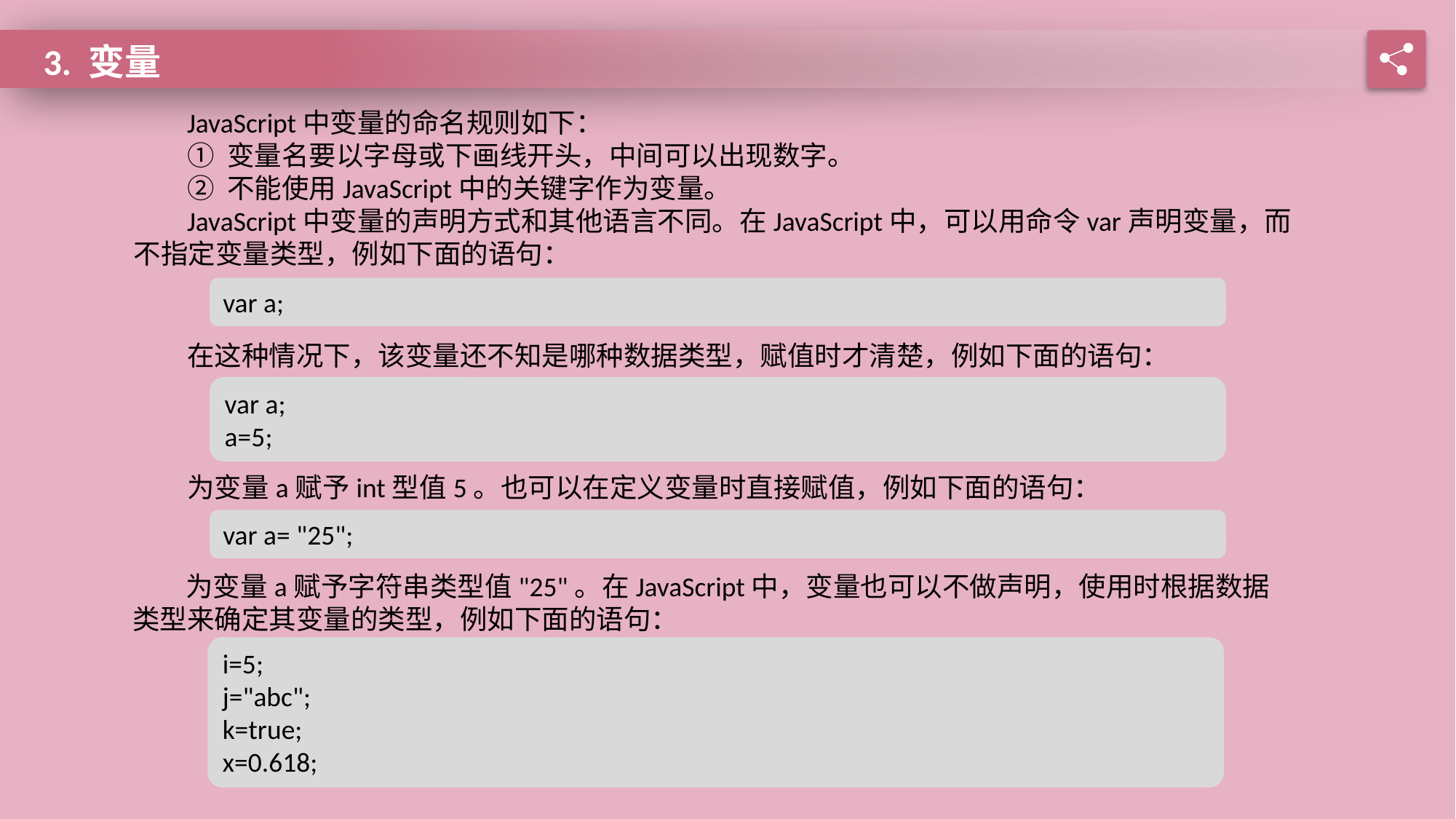

3. 变量
JavaScript中变量的命名规则如下：
① 变量名要以字母或下画线开头，中间可以出现数字。
② 不能使用JavaScript中的关键字作为变量。
JavaScript中变量的声明方式和其他语言不同。在JavaScript中，可以用命令var声明变量，而不指定变量类型，例如下面的语句：
var a;
在这种情况下，该变量还不知是哪种数据类型，赋值时才清楚，例如下面的语句：
var a;
a=5;
为变量a赋予int型值5。也可以在定义变量时直接赋值，例如下面的语句：
var a= "25";
为变量a赋予字符串类型值"25"。在JavaScript中，变量也可以不做声明，使用时根据数据类型来确定其变量的类型，例如下面的语句：
i=5;
j="abc";
k=true;
x=0.618;